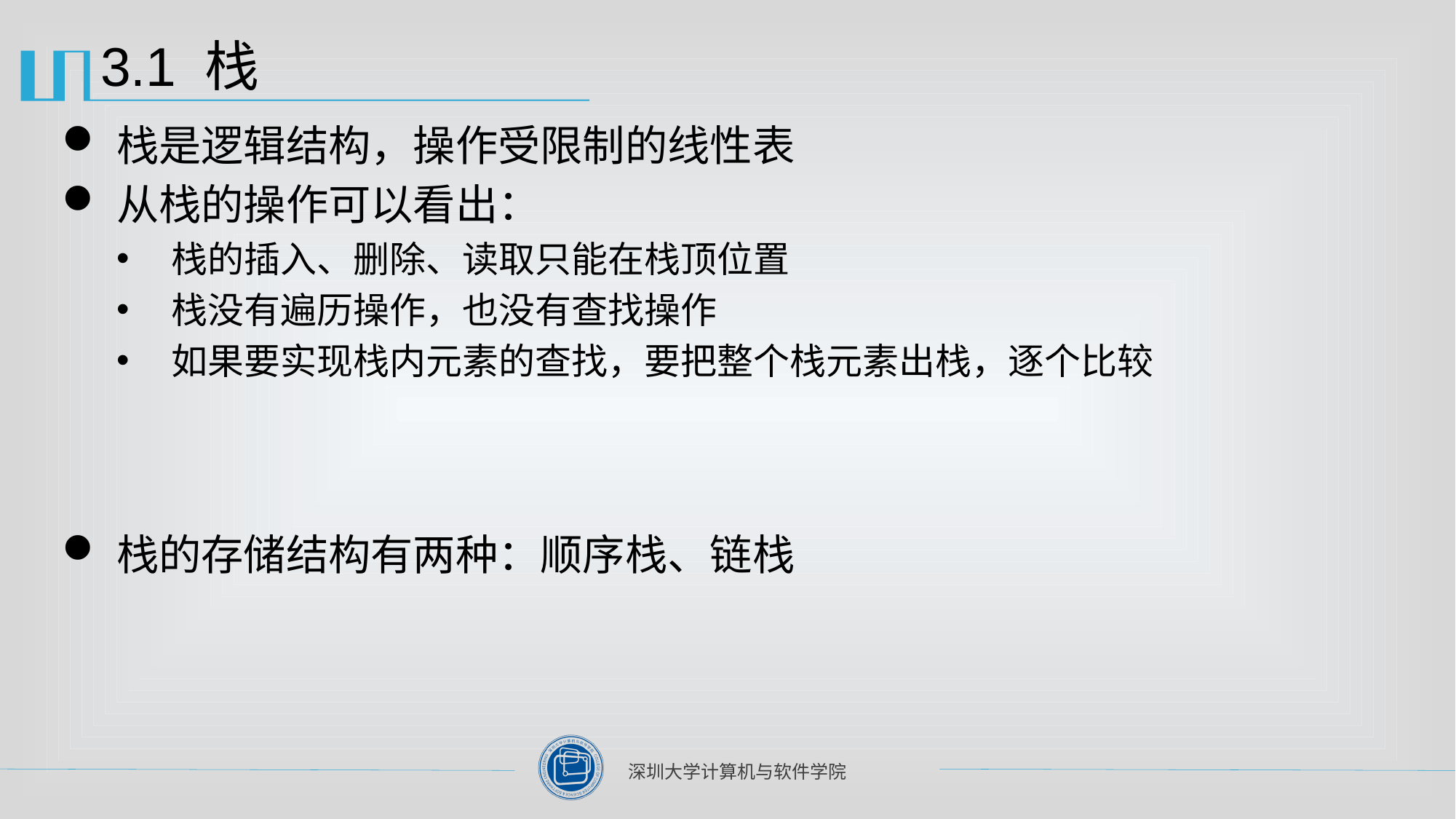

# 3.1 栈
栈是逻辑结构，操作受限制的线性表
从栈的操作可以看出：
栈的插入、删除、读取只能在栈顶位置
栈没有遍历操作，也没有查找操作
如果要实现栈内元素的查找，要把整个栈元素出栈，逐个比较

栈的存储结构有两种：顺序栈、链栈

6